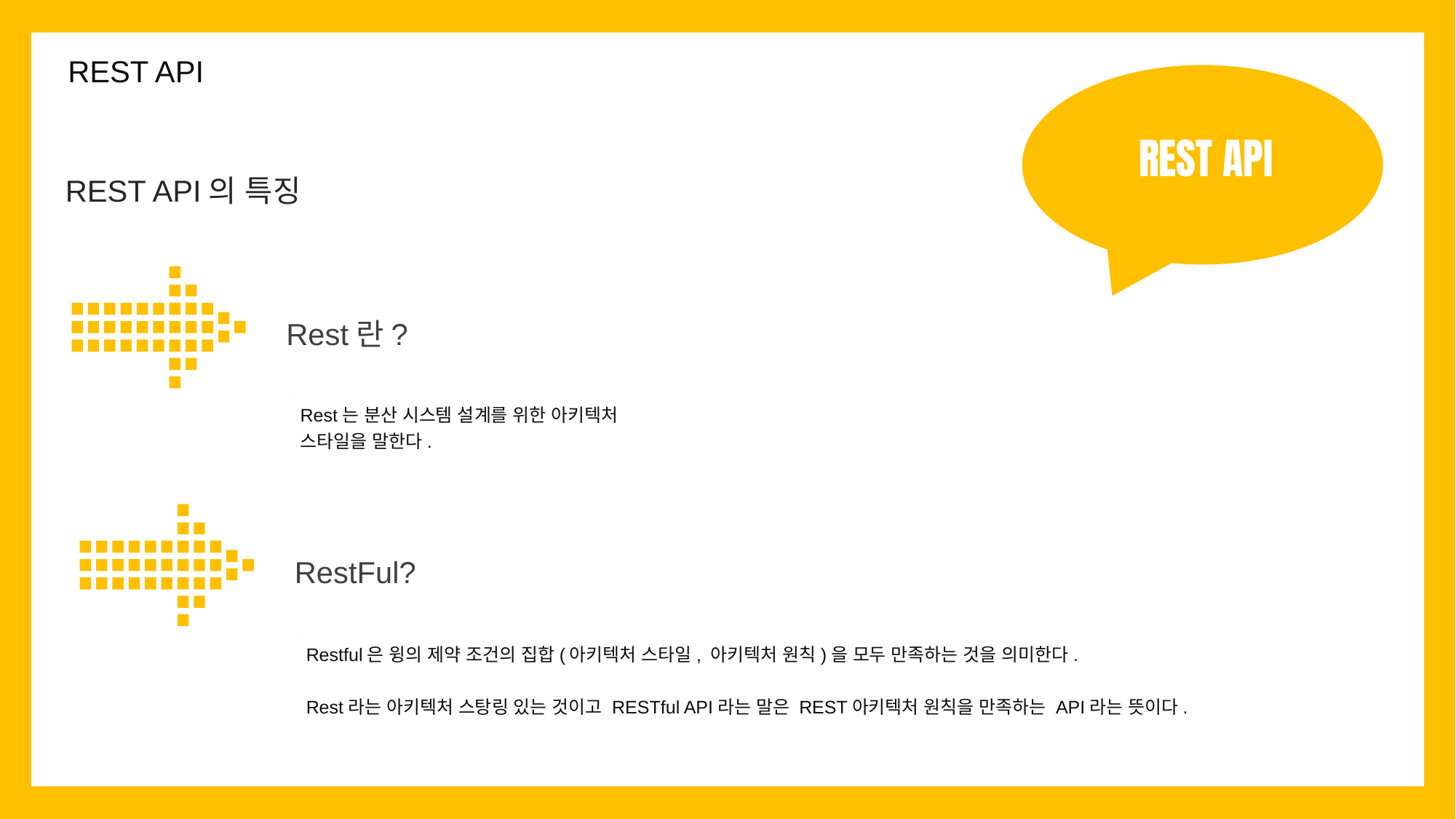

REST API

REST API
REST API의 특징

Rest란?
Rest는 분산 시스템 설계를 위한 아키텍처 스타일을 말한다.

RestFul?
Restful은 윙의 제약 조건의 집합(아키텍처 스타일, 아키텍처 원칙)을 모두 만족하는 것을 의미한다.

Rest라는 아키텍처 스탕링 있는 것이고 RESTful API라는 말은 REST아키텍처 원칙을 만족하는 API라는 뜻이다.